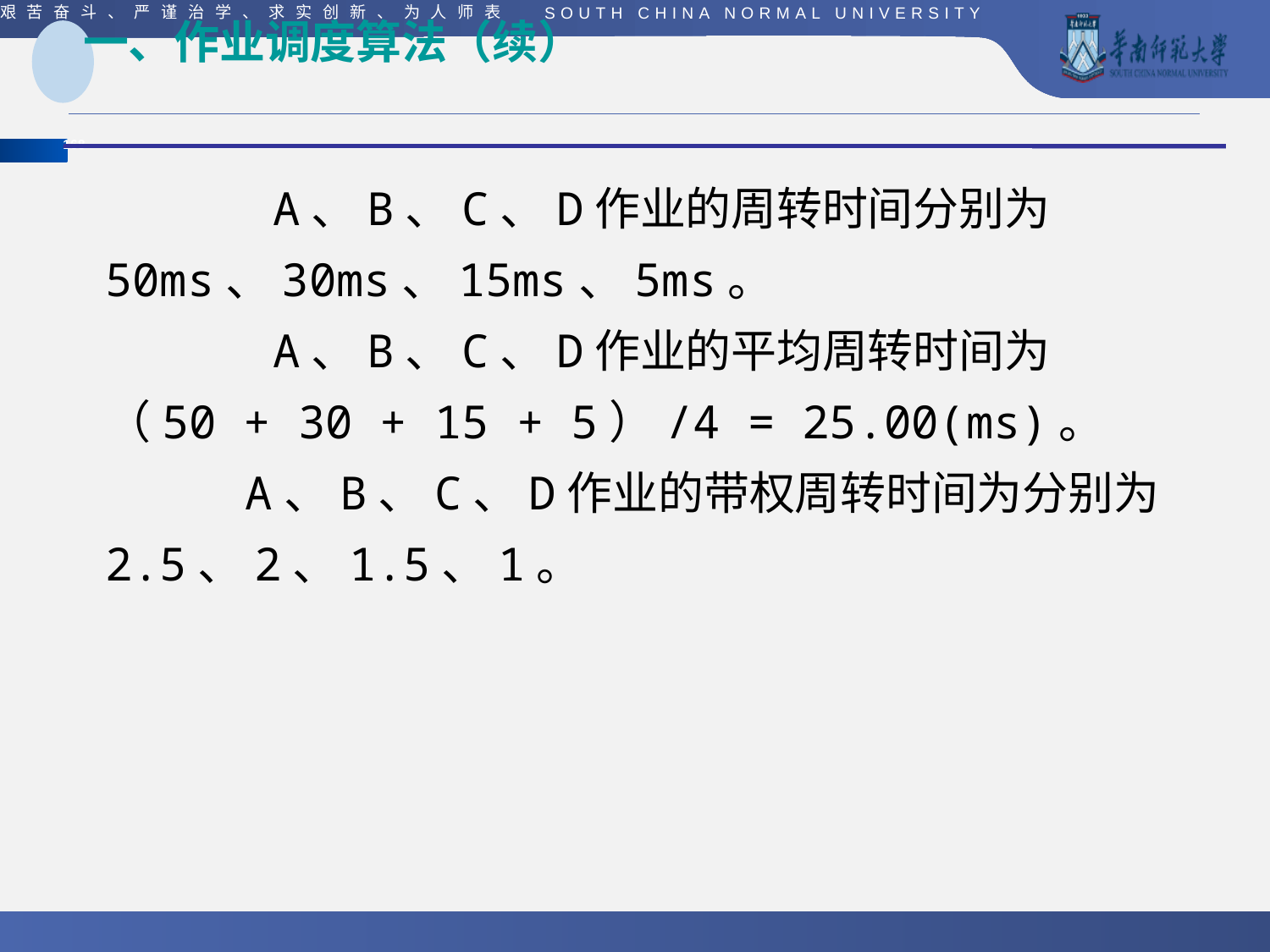

# 一、作业调度算法（续）
       A、B、C、D作业的周转时间分别为50ms、30ms、15ms、5ms。
       A、B、C、D作业的平均周转时间为（50 + 30 + 15 + 5）/4 = 25.00(ms)。
      A、B、C、D作业的带权周转时间为分别为2.5、2、1.5、1。

168